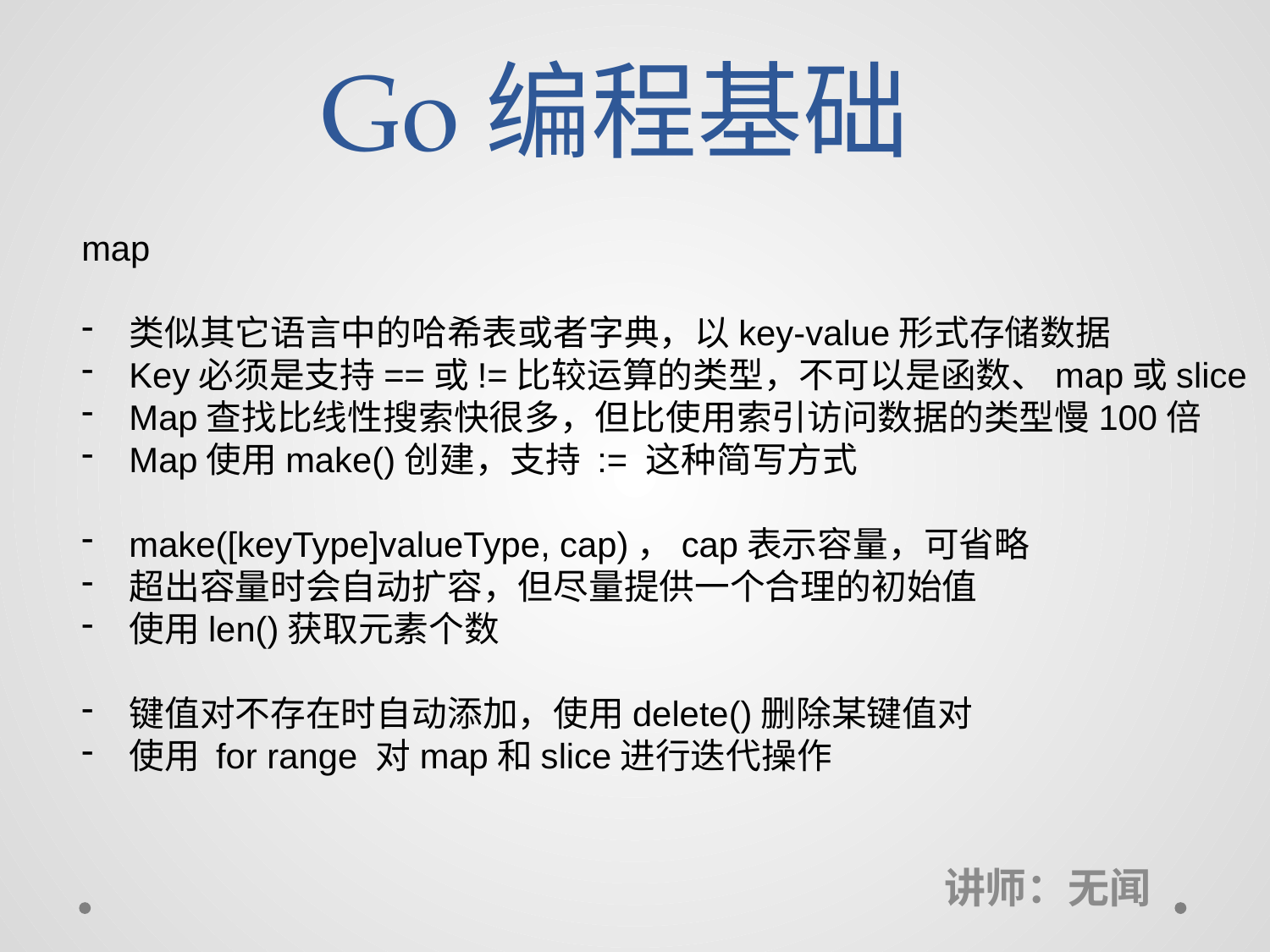

# Go编程基础
map

类似其它语言中的哈希表或者字典，以key-value形式存储数据
Key必须是支持==或!=比较运算的类型，不可以是函数、map或slice
Map查找比线性搜索快很多，但比使用索引访问数据的类型慢100倍
Map使用make()创建，支持 := 这种简写方式

make([keyType]valueType, cap)，cap表示容量，可省略
超出容量时会自动扩容，但尽量提供一个合理的初始值
使用len()获取元素个数

键值对不存在时自动添加，使用delete()删除某键值对
使用 for range 对map和slice进行迭代操作
讲师：无闻